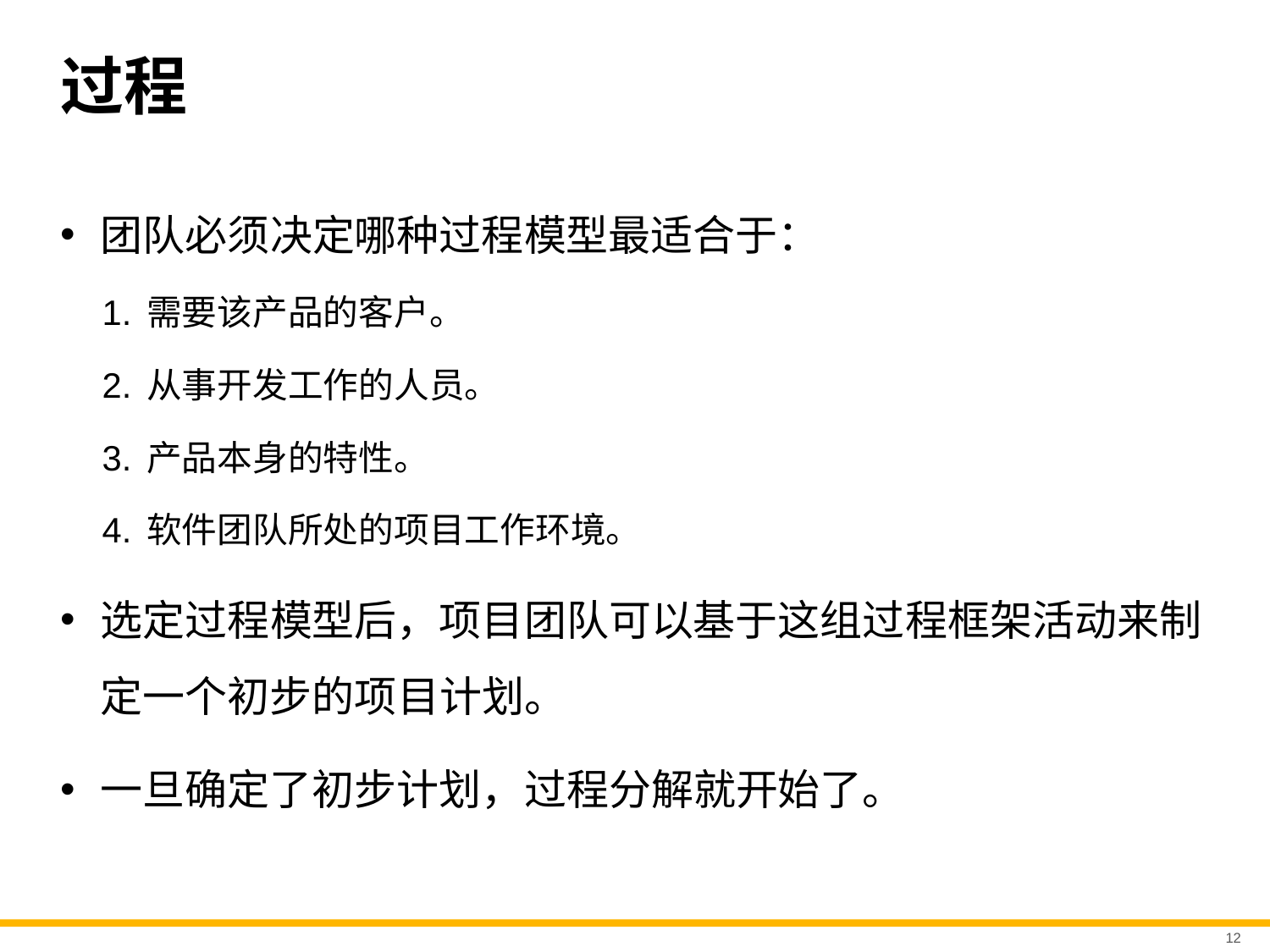

# 过程
团队必须决定哪种过程模型最适合于：
需要该产品的客户。
从事开发工作的人员。
产品本身的特性。
软件团队所处的项目工作环境。
选定过程模型后，项目团队可以基于这组过程框架活动来制定一个初步的项目计划。
一旦确定了初步计划，过程分解就开始了。
12